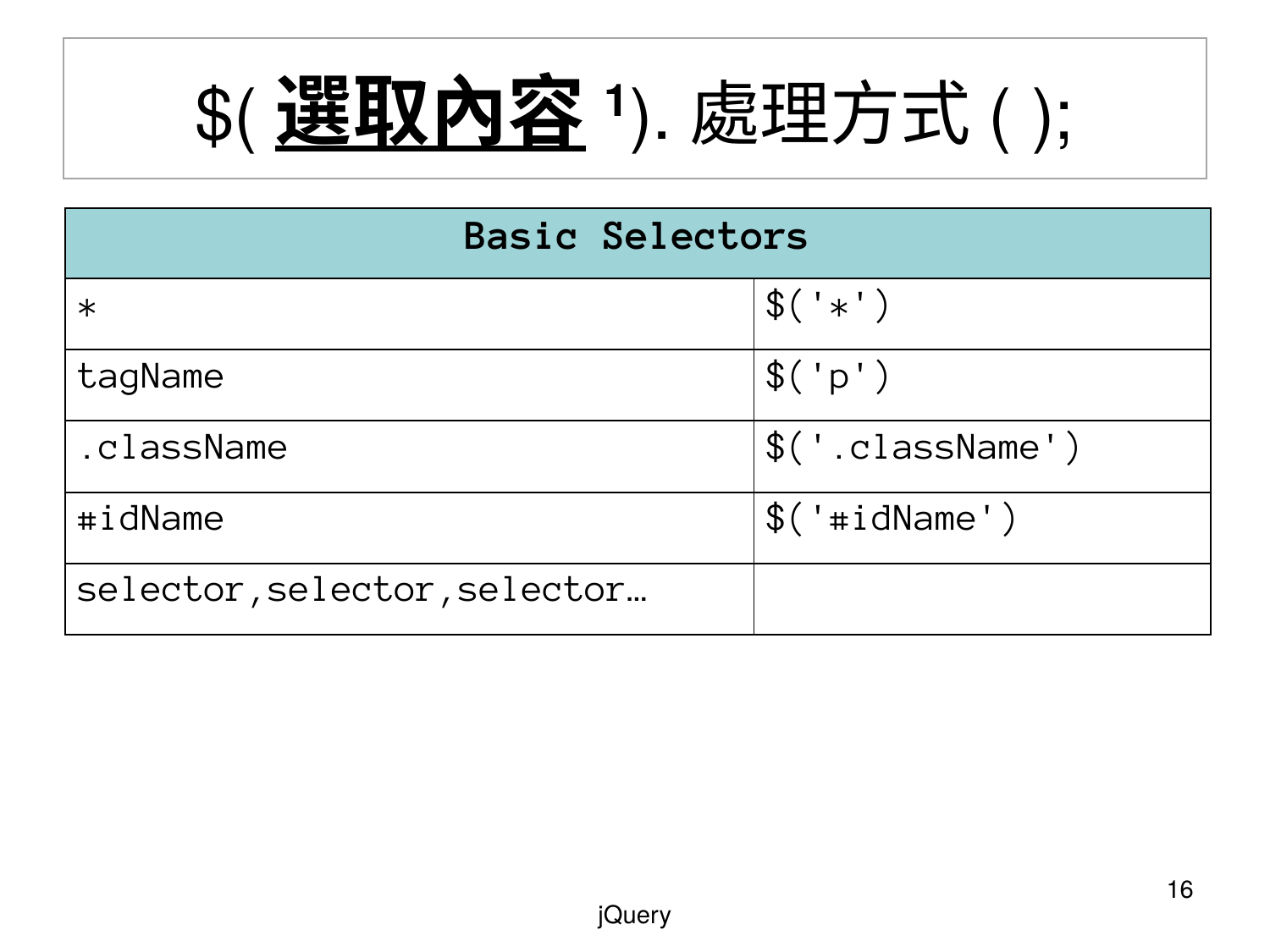

# $(選取內容1).處理方式( );
| Basic Selectors |  |
| --- | --- |
| \* | $('\*') |
| tagName | $('p') |
| .className | $('.className') |
| #idName | $('#idName') |
| selector,selector,selector… |  |
16
jQuery